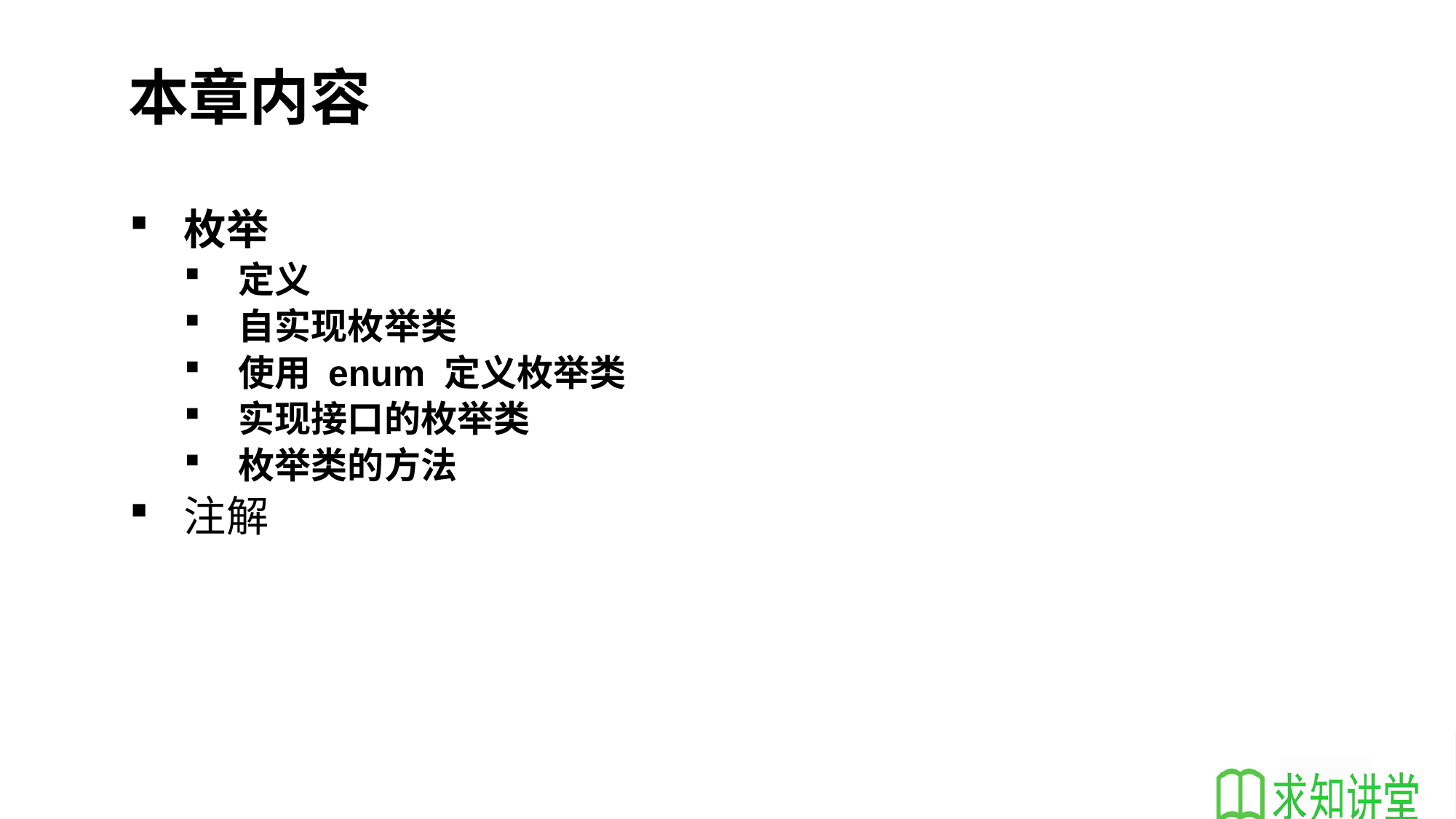

# 本章内容
枚举
定义
自实现枚举类
使用 enum 定义枚举类
实现接口的枚举类
枚举类的方法
注解